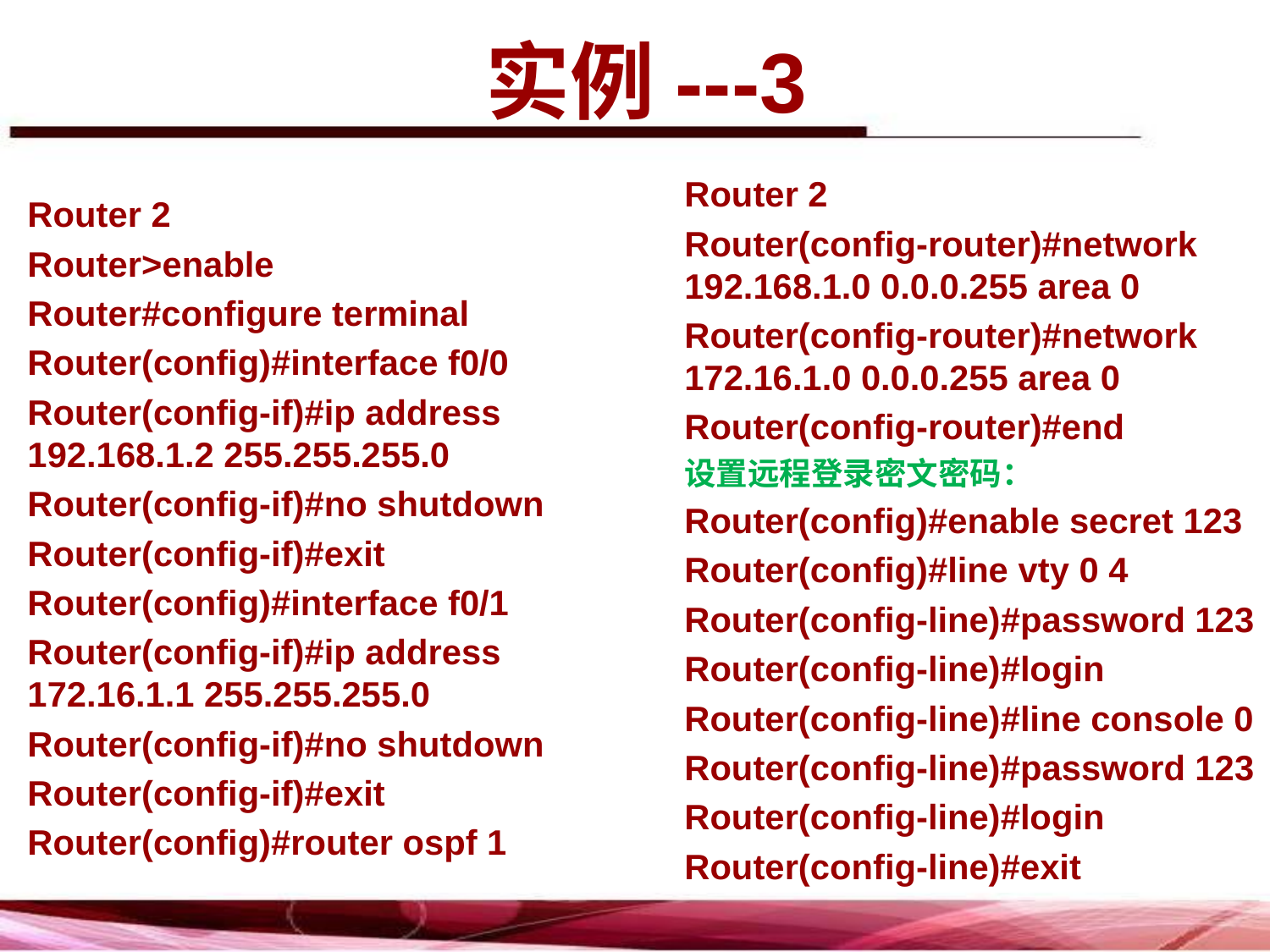

实例---3
Router 2
Router(config-router)#network 192.168.1.0 0.0.0.255 area 0
Router(config-router)#network 172.16.1.0 0.0.0.255 area 0
Router(config-router)#end
设置远程登录密文密码：
Router(config)#enable secret 123
Router(config)#line vty 0 4
Router(config-line)#password 123
Router(config-line)#login
Router(config-line)#line console 0
Router(config-line)#password 123
Router(config-line)#login
Router(config-line)#exit

Router 2
Router>enable
Router#configure terminal
Router(config)#interface f0/0
Router(config-if)#ip address 192.168.1.2 255.255.255.0
Router(config-if)#no shutdown
Router(config-if)#exit
Router(config)#interface f0/1
Router(config-if)#ip address 172.16.1.1 255.255.255.0
Router(config-if)#no shutdown
Router(config-if)#exit
Router(config)#router ospf 1